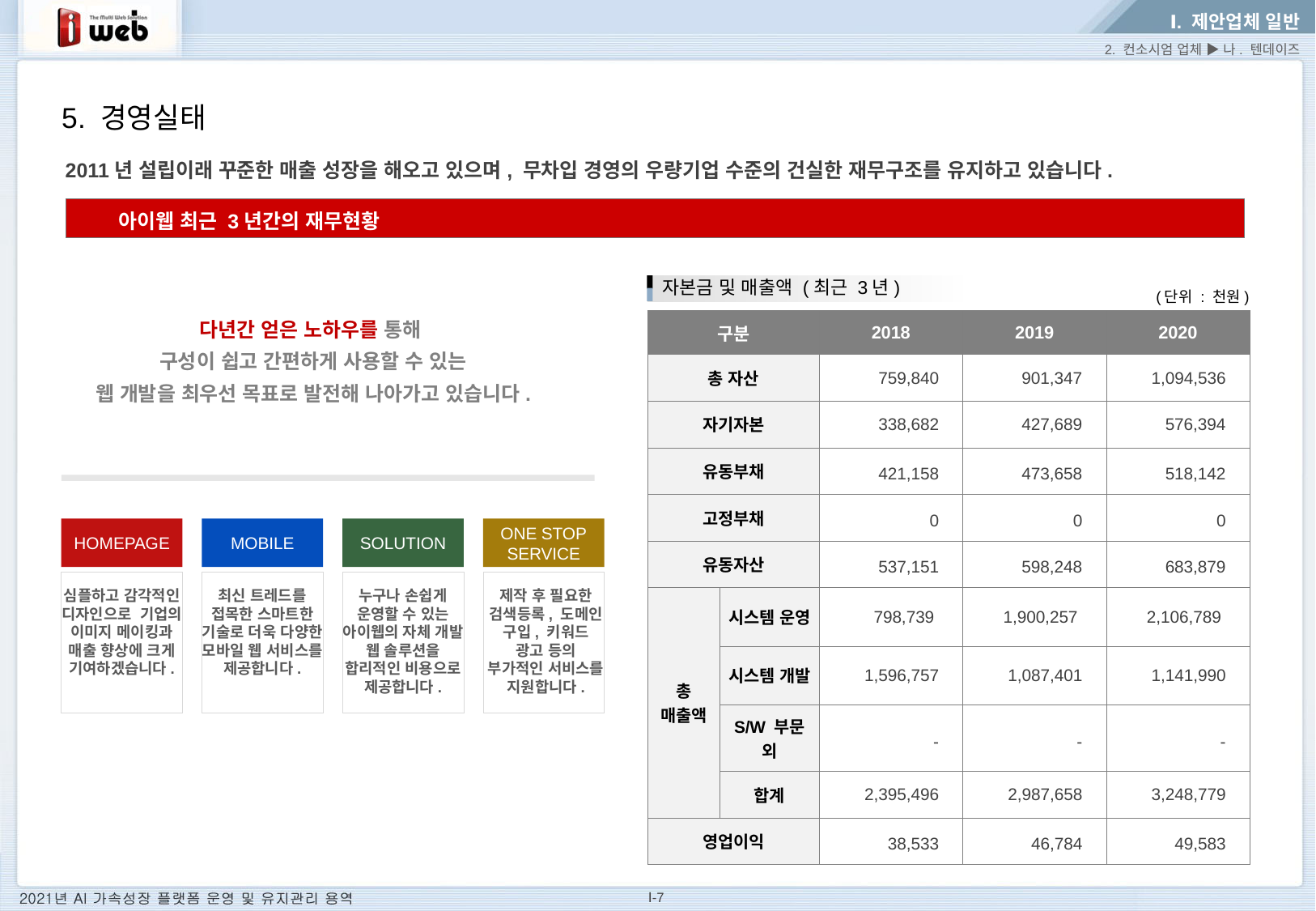

2. 컨소시엄 업체 ▶ 나. 텐데이즈
# 5. 경영실태
2011년 설립이래 꾸준한 매출 성장을 해오고 있으며, 무차입 경영의 우량기업 수준의 건실한 재무구조를 유지하고 있습니다.

아이웹 최근 3년간의 재무현황
자본금 및 매출액 (최근 3년)

(단위 : 천원)
| 구분 |  | 2018 | 2019 | 2020 |
| --- | --- | --- | --- | --- |
| 총 자산 |  | 759,840 | 901,347 | 1,094,536 |
| 자기자본 |  | 338,682 | 427,689 | 576,394 |
| 유동부채 |  | 421,158 | 473,658 | 518,142 |
| 고정부채 |  | 0 | 0 | 0 |
| 유동자산 |  | 537,151 | 598,248 | 683,879 |
| 총 매출액 | 시스템 운영 | 798,739 | 1,900,257 | 2,106,789 |
|  | 시스템 개발 | 1,596,757 | 1,087,401 | 1,141,990 |
|  | S/W 부문 외 | - | - | - |
|  | 합계 | 2,395,496 | 2,987,658 | 3,248,779 |
| 영업이익 |  | 38,533 | 46,784 | 49,583 |
다년간 얻은 노하우를 통해
구성이 쉽고 간편하게 사용할 수 있는
웹 개발을 최우선 목표로 발전해 나아가고 있습니다.

HOMEPAGE
MOBILE
SOLUTION
ONE STOP
SERVICE

심플하고 감각적인 디자인으로  기업의 이미지 메이킹과 매출 향상에 크게 기여하겠습니다.
최신 트레드를 접목한 스마트한 기술로 더욱 다양한 모바일 웹 서비스를 제공합니다.
누구나 손쉽게 운영할 수 있는 아이웹의 자체 개발 웹 솔루션을 합리적인 비용으로 제공합니다.
제작 후 필요한 검색등록, 도메인 구입, 키워드 광고 등의 부가적인 서비스를 지원합니다.